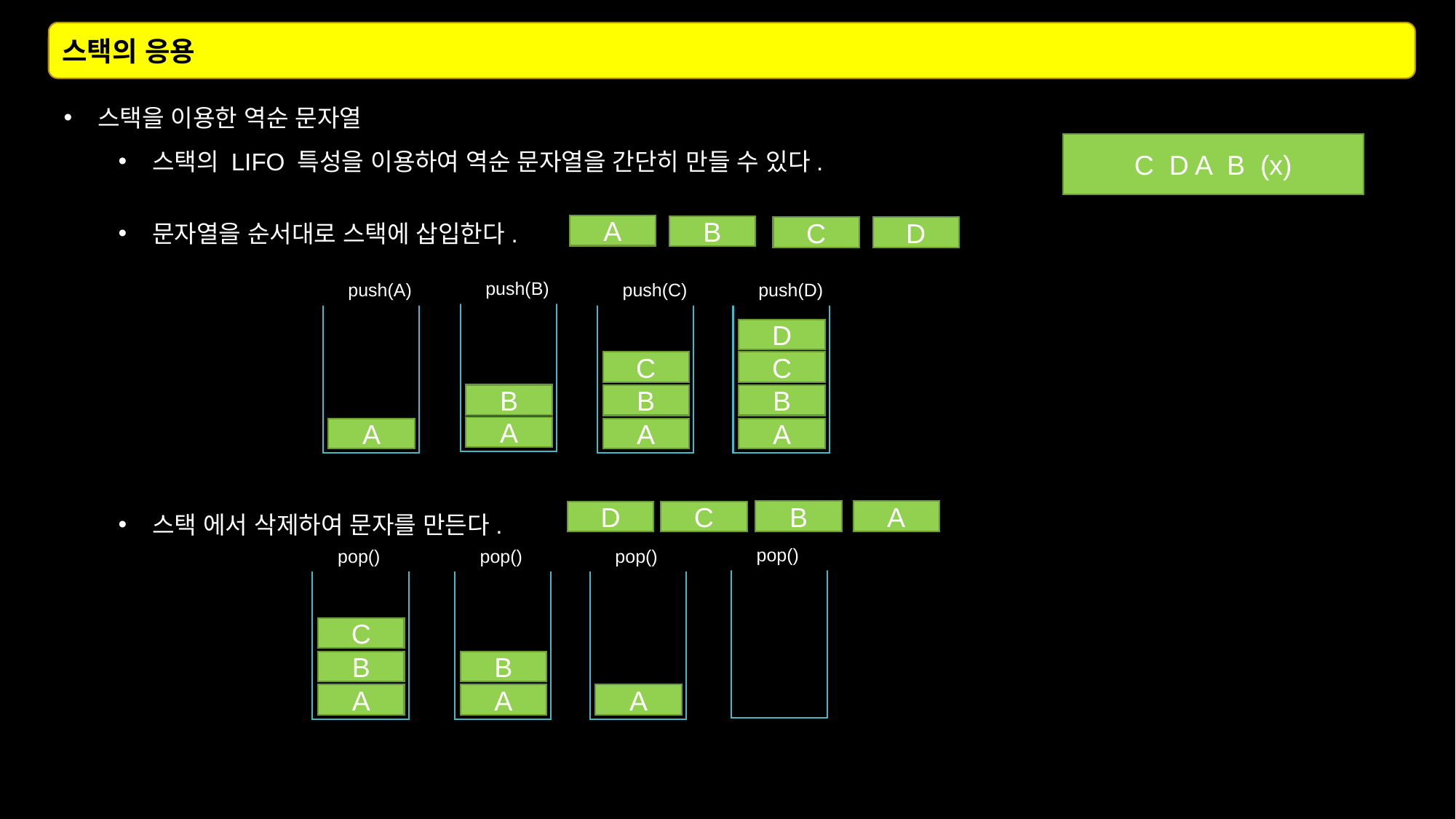

스택의 응용
스택을 이용한 역순 문자열
스택의 LIFO 특성을 이용하여 역순 문자열을 간단히 만들 수 있다.

문자열을 순서대로 스택에 삽입한다.

스택 에서 삭제하여 문자를 만든다.
C  D A  B  (x)
A
B
C
D
 push(B)
 push(A)
 push(C)
 push(D)

D
C
C
B
B
B
A
A
A
A
B
A
D
C
 pop()
 pop()
 pop()
 pop()

C
B
B
A
A
A